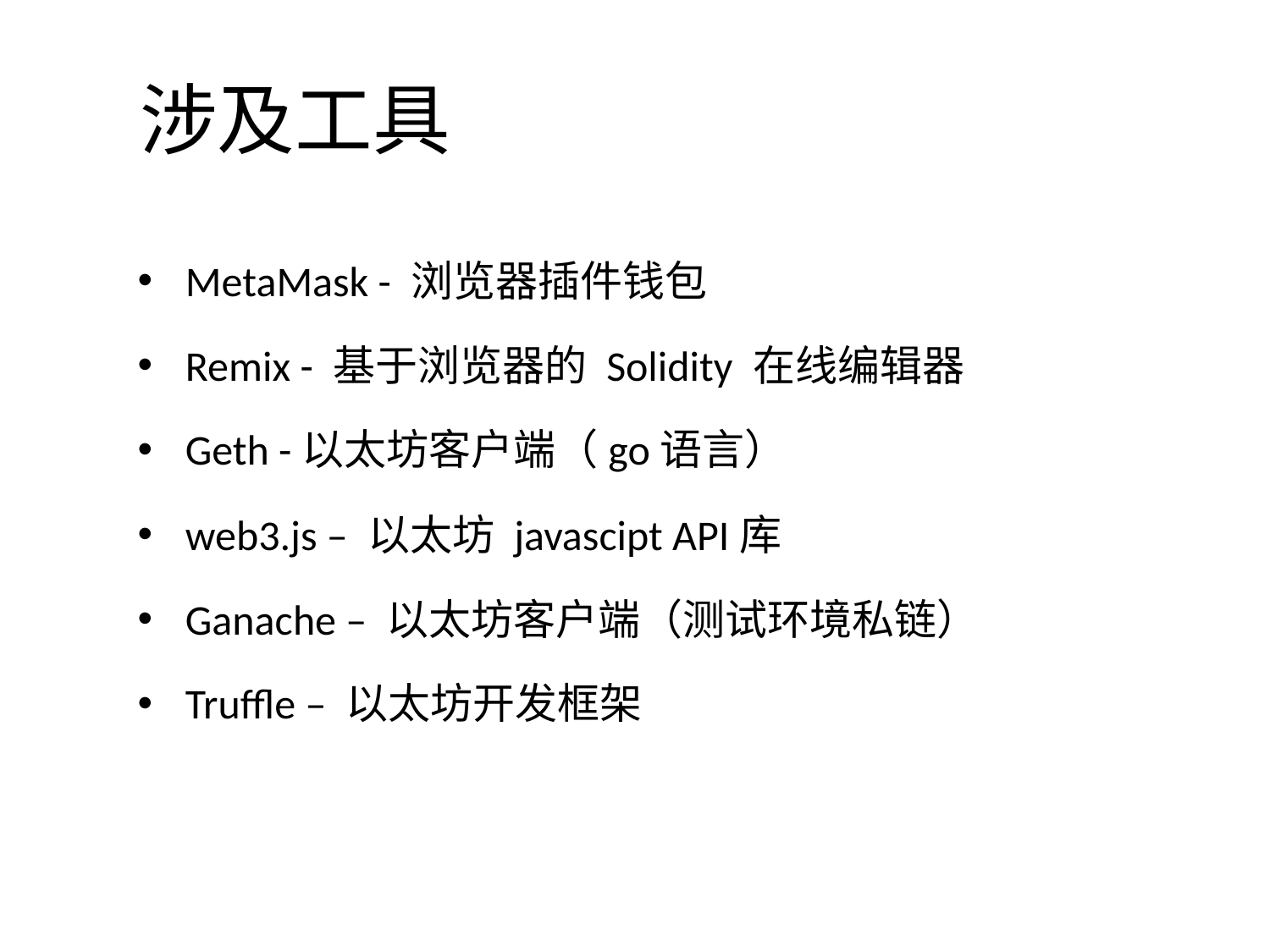

# 涉及工具
MetaMask - 浏览器插件钱包
Remix - 基于浏览器的 Solidity 在线编辑器
Geth -以太坊客户端（go语言）
web3.js – 以太坊 javascipt API库
Ganache – 以太坊客户端（测试环境私链）
Truffle – 以太坊开发框架